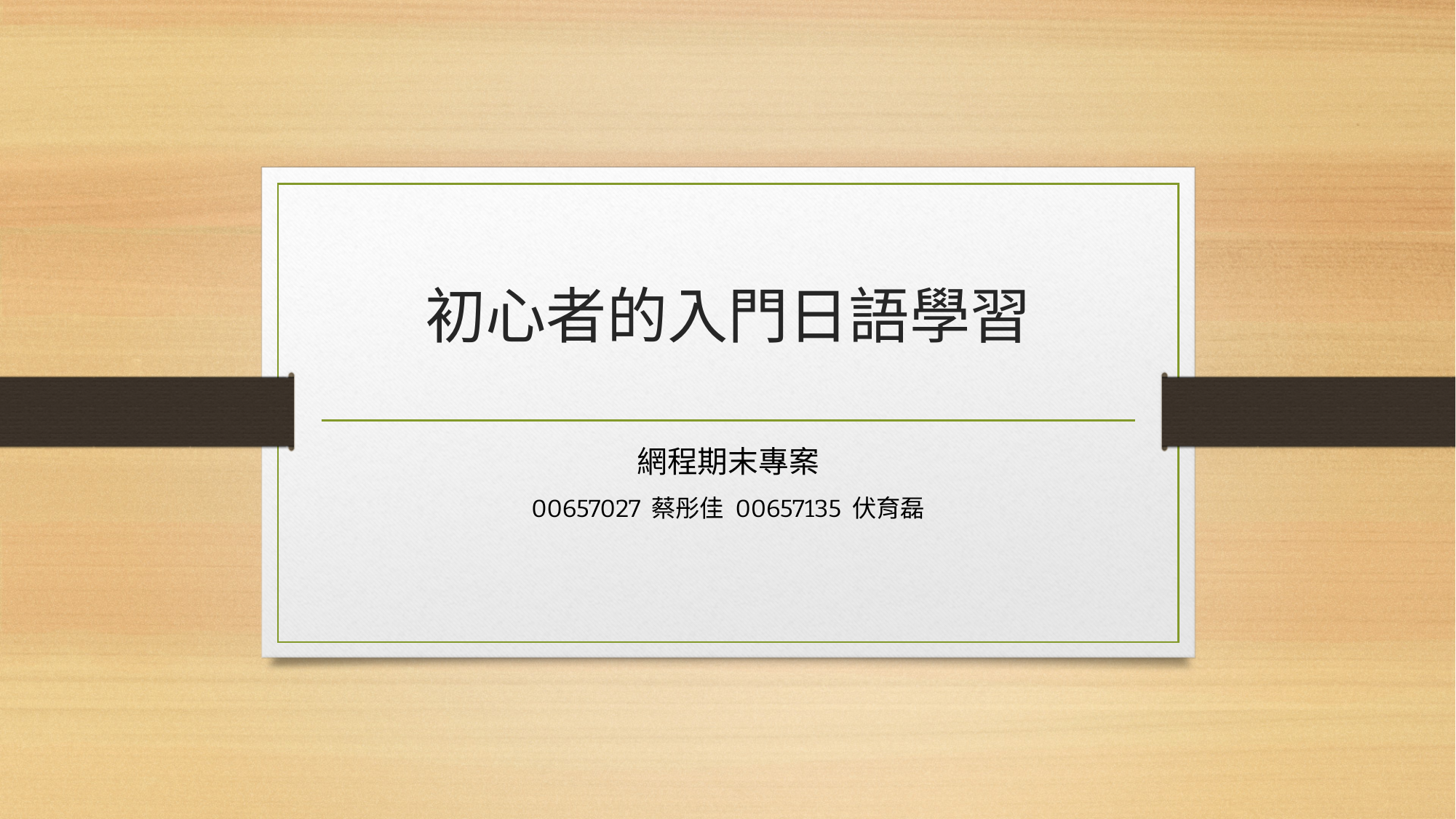

# 初心者的入門日語學習
網程期末專案
00657027 蔡彤佳 00657135 伏育磊